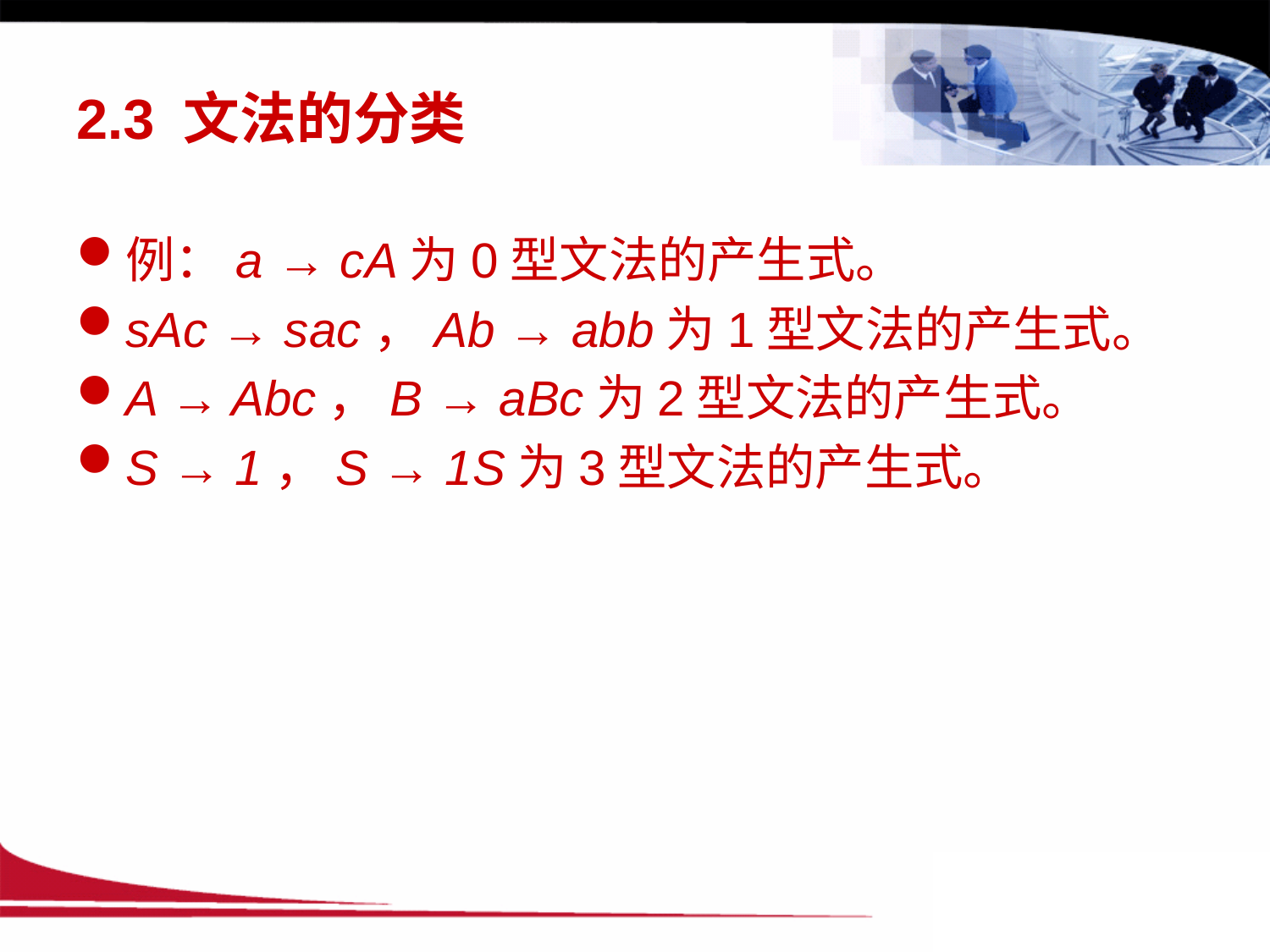

# 2.3 文法的分类
例：a → cA为0型文法的产生式。
sAc → sac，Ab → abb为1型文法的产生式。
A → Abc，B → aBc为2型文法的产生式。
S → 1，S → 1S为3型文法的产生式。